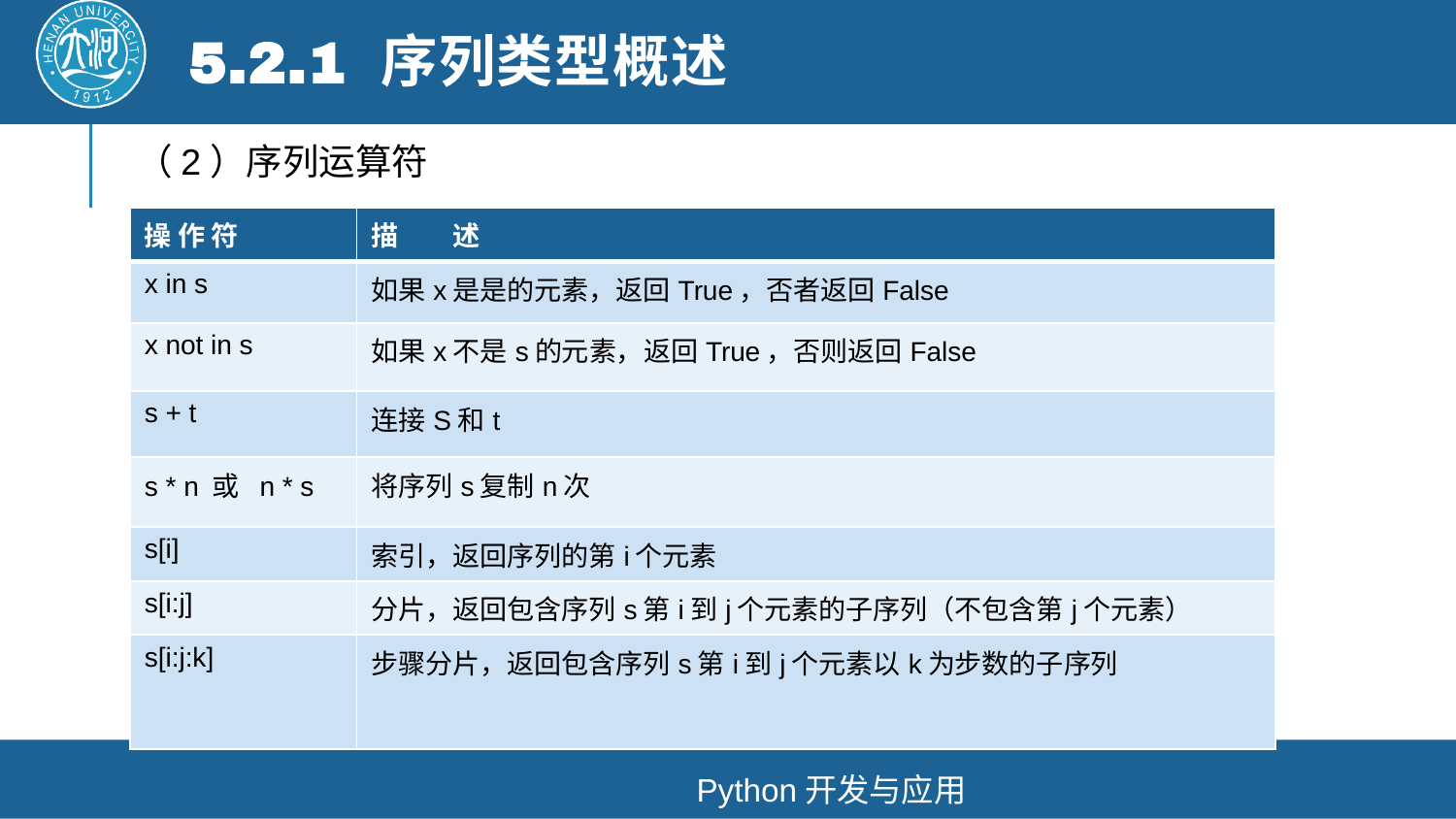

# 5.2.1 序列类型概述
（2）序列运算符
| 操 作 符 | 描 述 |
| --- | --- |
| x in s | 如果x是是的元素，返回True，否者返回False |
| x not in s | 如果x不是s的元素，返回True，否则返回False |
| s + t | 连接S和t |
| s \* n 或 n \* s | 将序列s复制n次 |
| s[i] | 索引，返回序列的第i个元素 |
| s[i:j] | 分片，返回包含序列s第i到j个元素的子序列（不包含第j个元素） |
| s[i:j:k] | 步骤分片，返回包含序列s第i到j个元素以k为步数的子序列 |

Python开发与应用
11